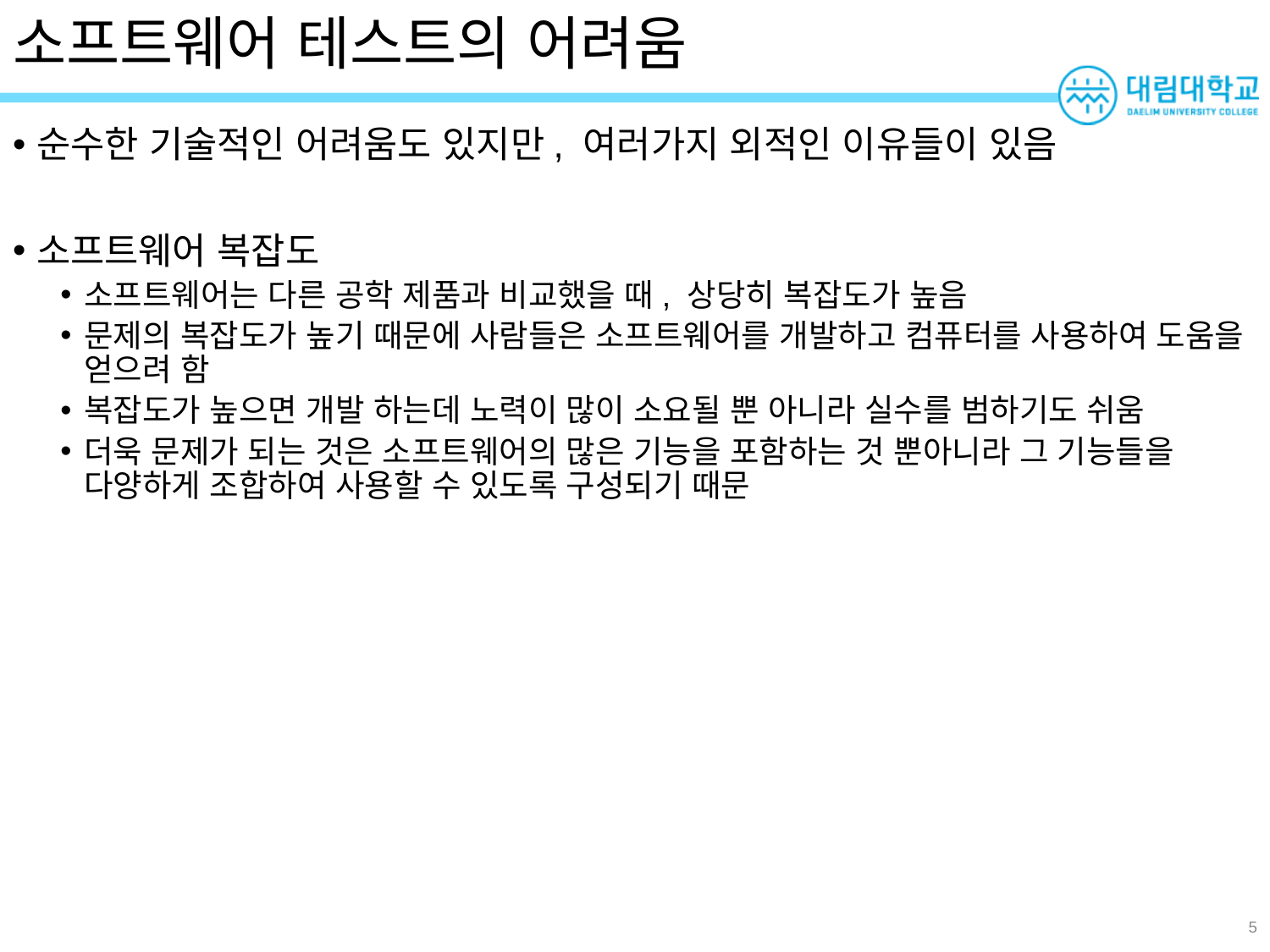

# 소프트웨어 테스트의 어려움
순수한 기술적인 어려움도 있지만, 여러가지 외적인 이유들이 있음

소프트웨어 복잡도
소프트웨어는 다른 공학 제품과 비교했을 때, 상당히 복잡도가 높음
문제의 복잡도가 높기 때문에 사람들은 소프트웨어를 개발하고 컴퓨터를 사용하여 도움을 얻으려 함
복잡도가 높으면 개발 하는데 노력이 많이 소요될 뿐 아니라 실수를 범하기도 쉬움
더욱 문제가 되는 것은 소프트웨어의 많은 기능을 포함하는 것 뿐아니라 그 기능들을 다양하게 조합하여 사용할 수 있도록 구성되기 때문

5